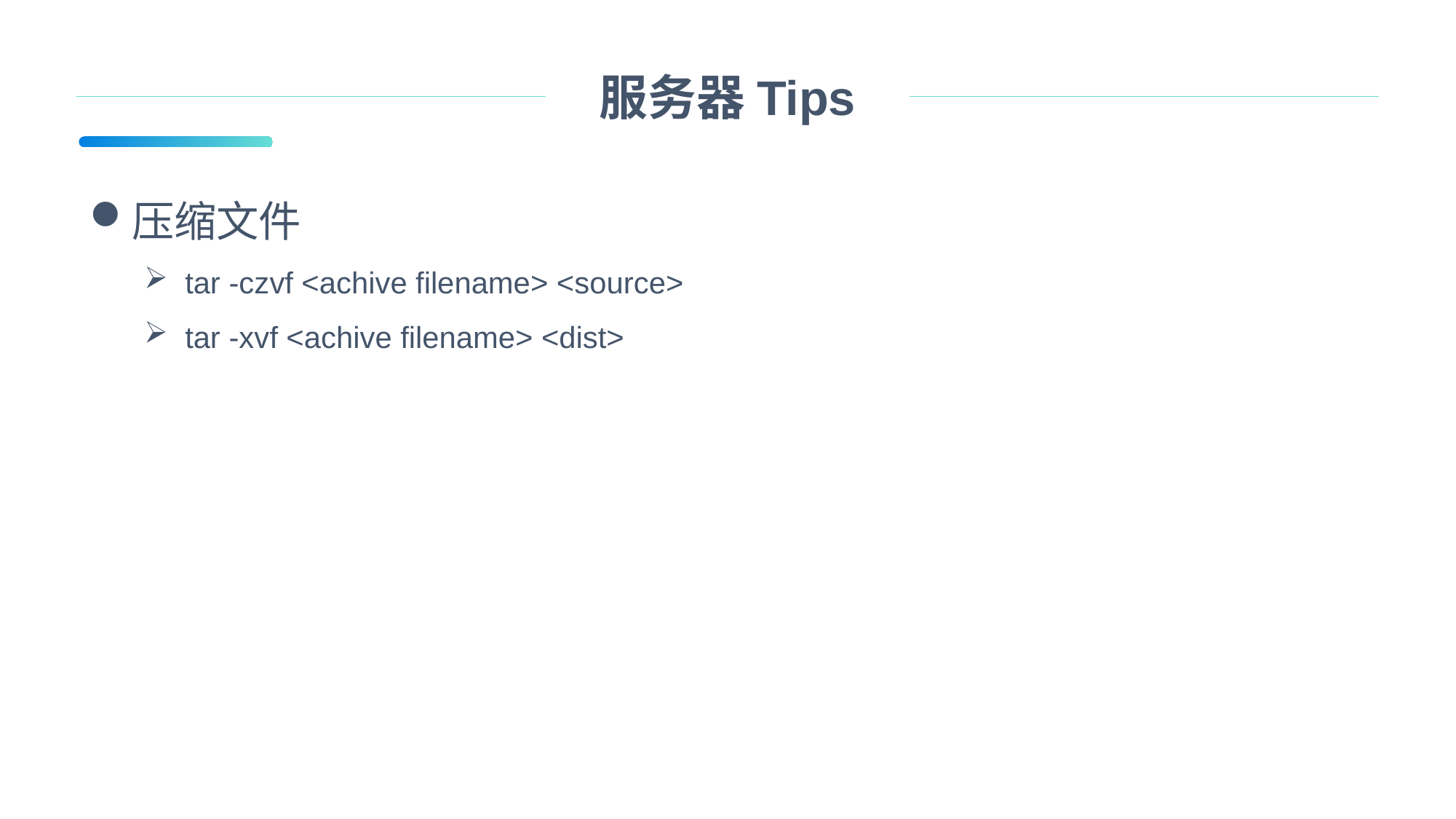

服务器Tips

压缩文件
tar -czvf <achive filename> <source>
tar -xvf <achive filename> <dist>